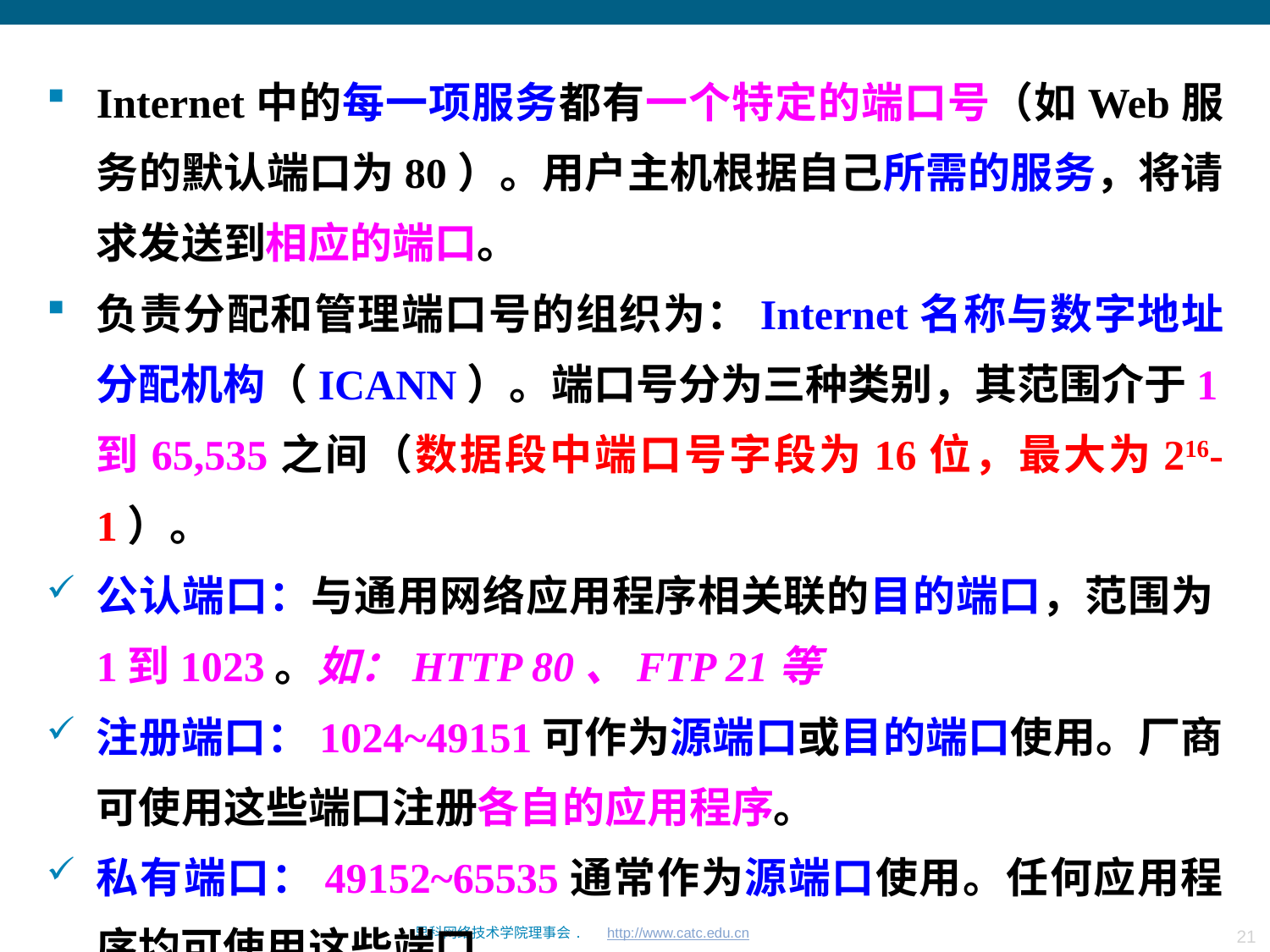

Internet中的每一项服务都有一个特定的端口号（如Web服务的默认端口为80）。用户主机根据自己所需的服务，将请求发送到相应的端口。
负责分配和管理端口号的组织为：Internet名称与数字地址分配机构（ICANN）。端口号分为三种类别，其范围介于1到65,535之间（数据段中端口号字段为16位，最大为216-1）。
公认端口：与通用网络应用程序相关联的目的端口，范围为1到1023。如：HTTP 80、FTP 21等
注册端口：1024~49151可作为源端口或目的端口使用。厂商可使用这些端口注册各自的应用程序。
私有端口：49152~65535通常作为源端口使用。任何应用程序均可使用这些端口。